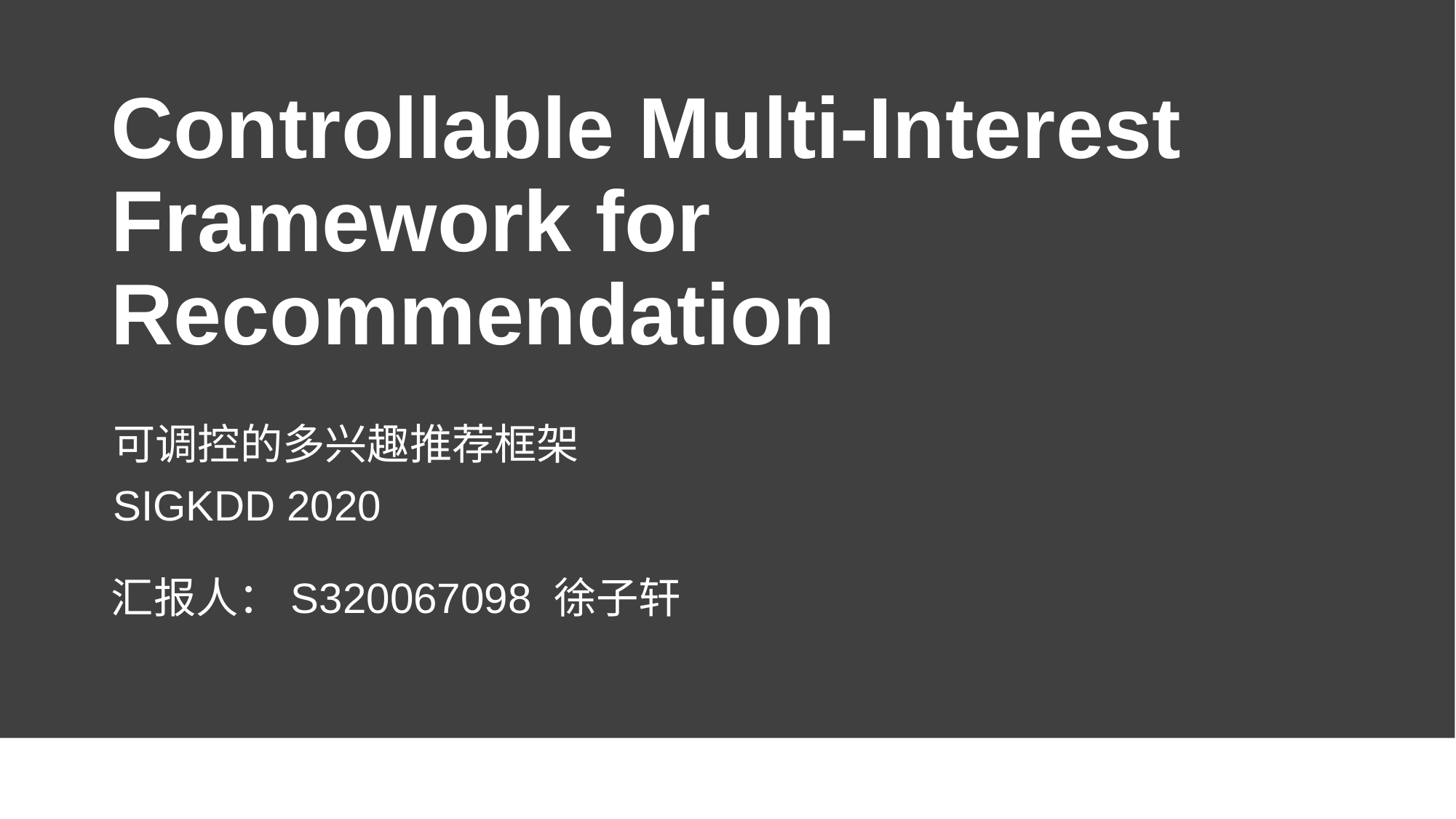

# Controllable Multi-Interest Framework for Recommendation
可调控的多兴趣推荐框架
SIGKDD 2020
汇报人：S320067098 徐子轩